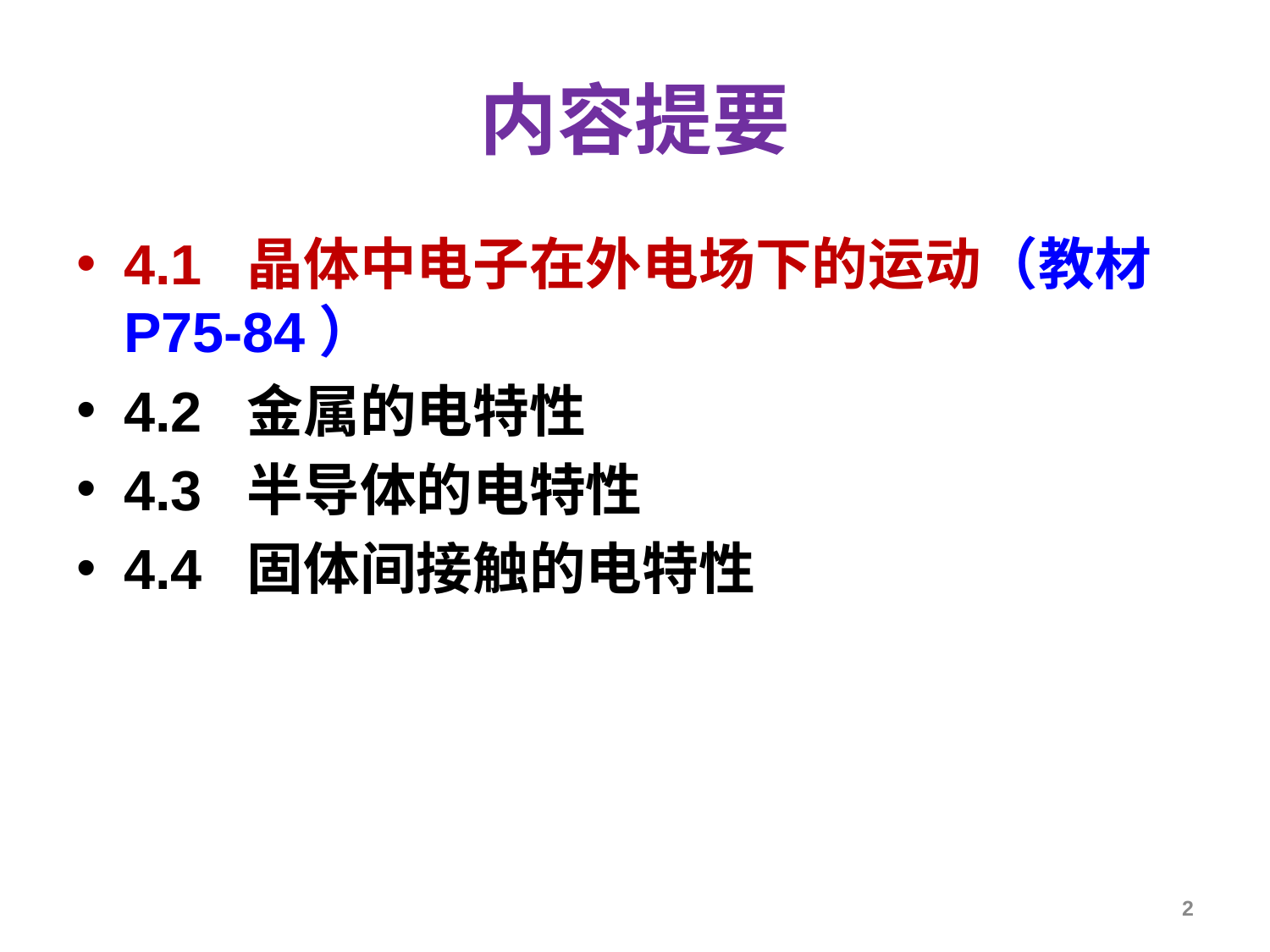

# 内容提要
4.1  晶体中电子在外电场下的运动（教材P75-84）
4.2  金属的电特性
4.3  半导体的电特性
4.4  固体间接触的电特性
2